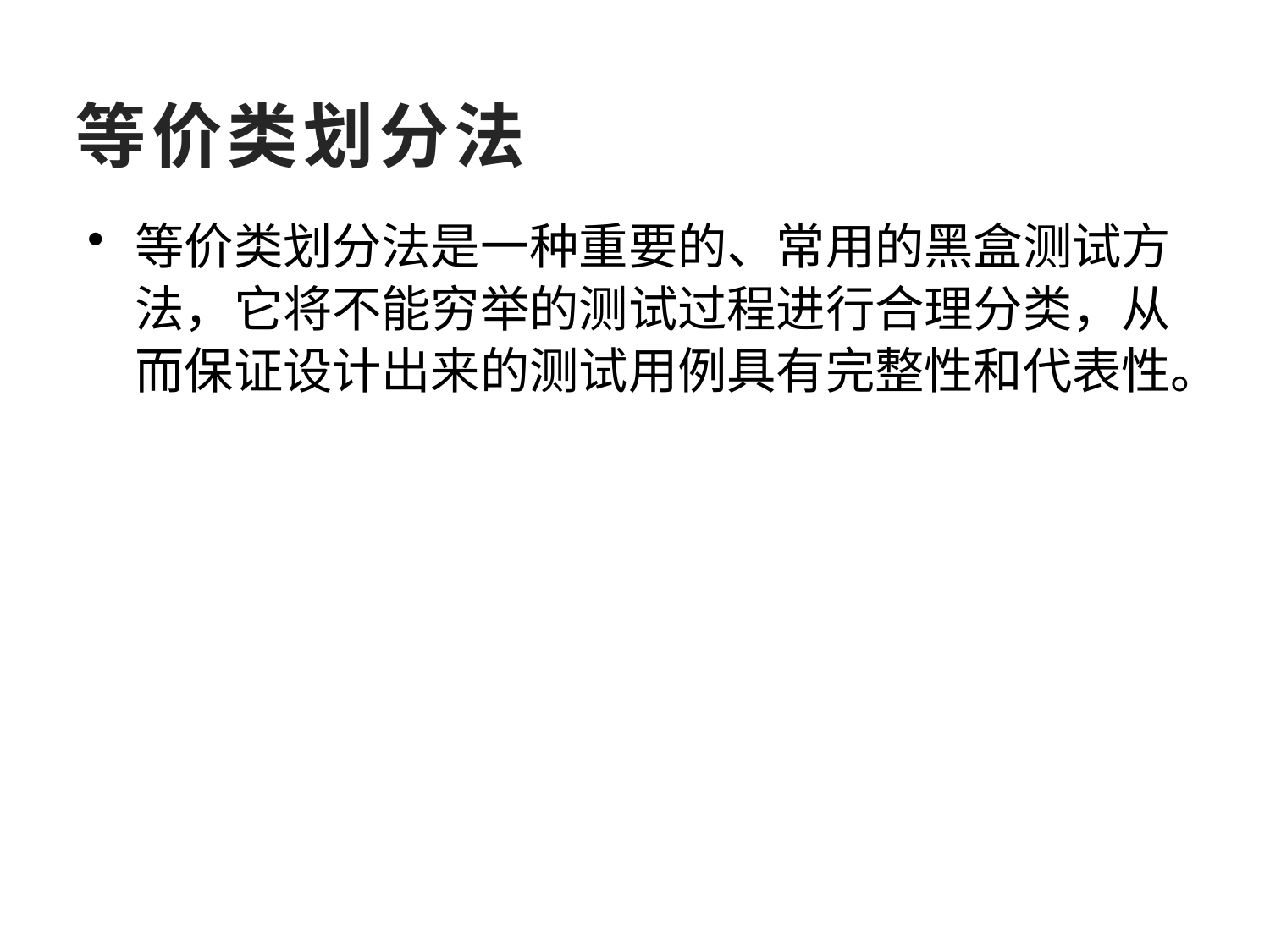

# 等价类划分法
等价类划分法是一种重要的、常用的黑盒测试方法，它将不能穷举的测试过程进行合理分类，从而保证设计出来的测试用例具有完整性和代表性。